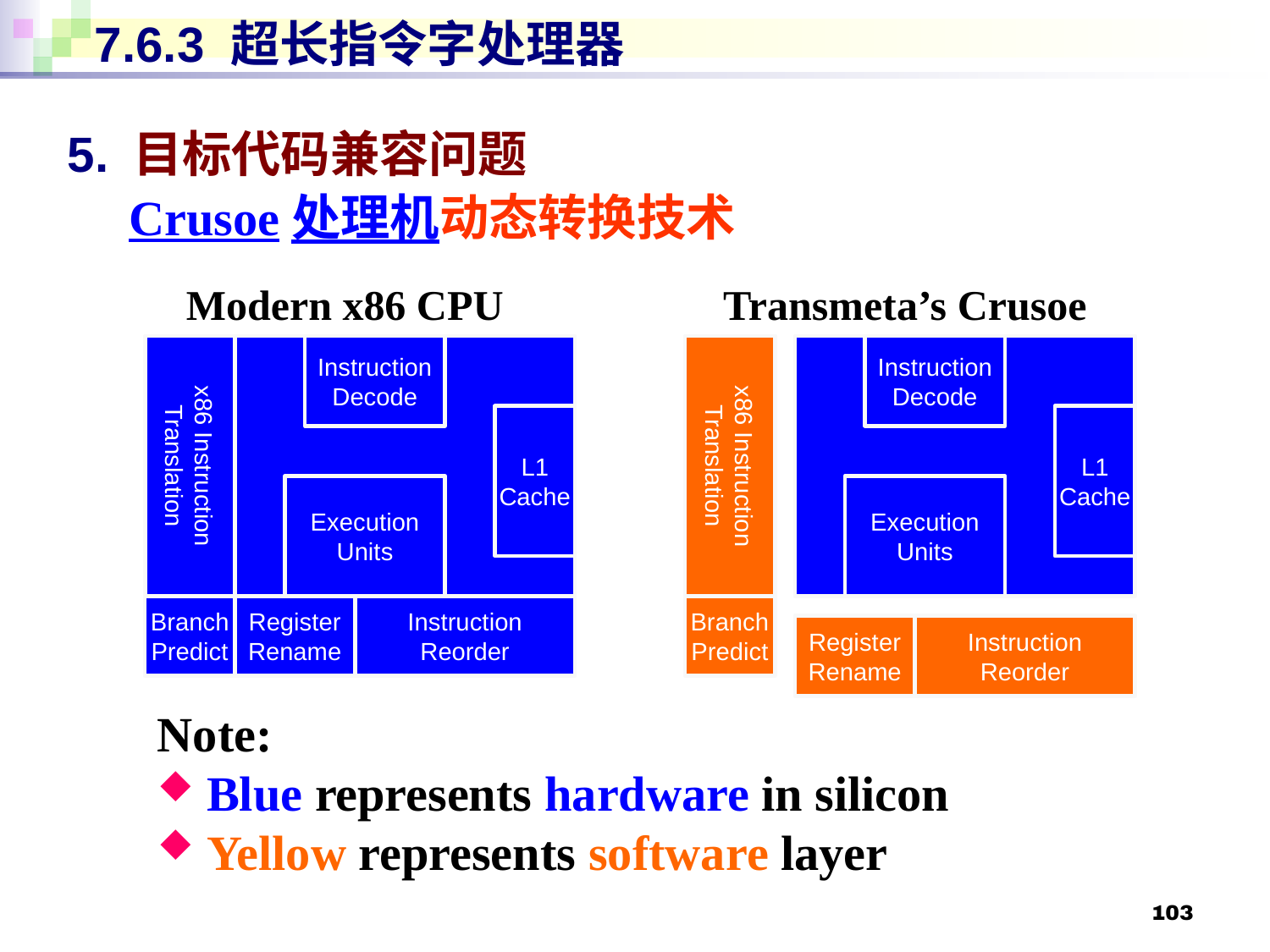

# 7.6.3 超长指令字处理器
5. 目标代码兼容问题
     Crusoe处理机动态转换技术
Modern x86 CPU
Transmeta’s Crusoe

Instruction
Decode
L1
Cache
x86 Instruction
Translation
Execution
Units
Branch
Predict
Register
Rename
Instruction
Reorder

Instruction
Decode
L1
Cache
x86 Instruction
Translation
Execution
Units
Branch
Predict
Register
Rename
Instruction
Reorder
Note:
Blue represents hardware in silicon
Yellow represents software layer
103